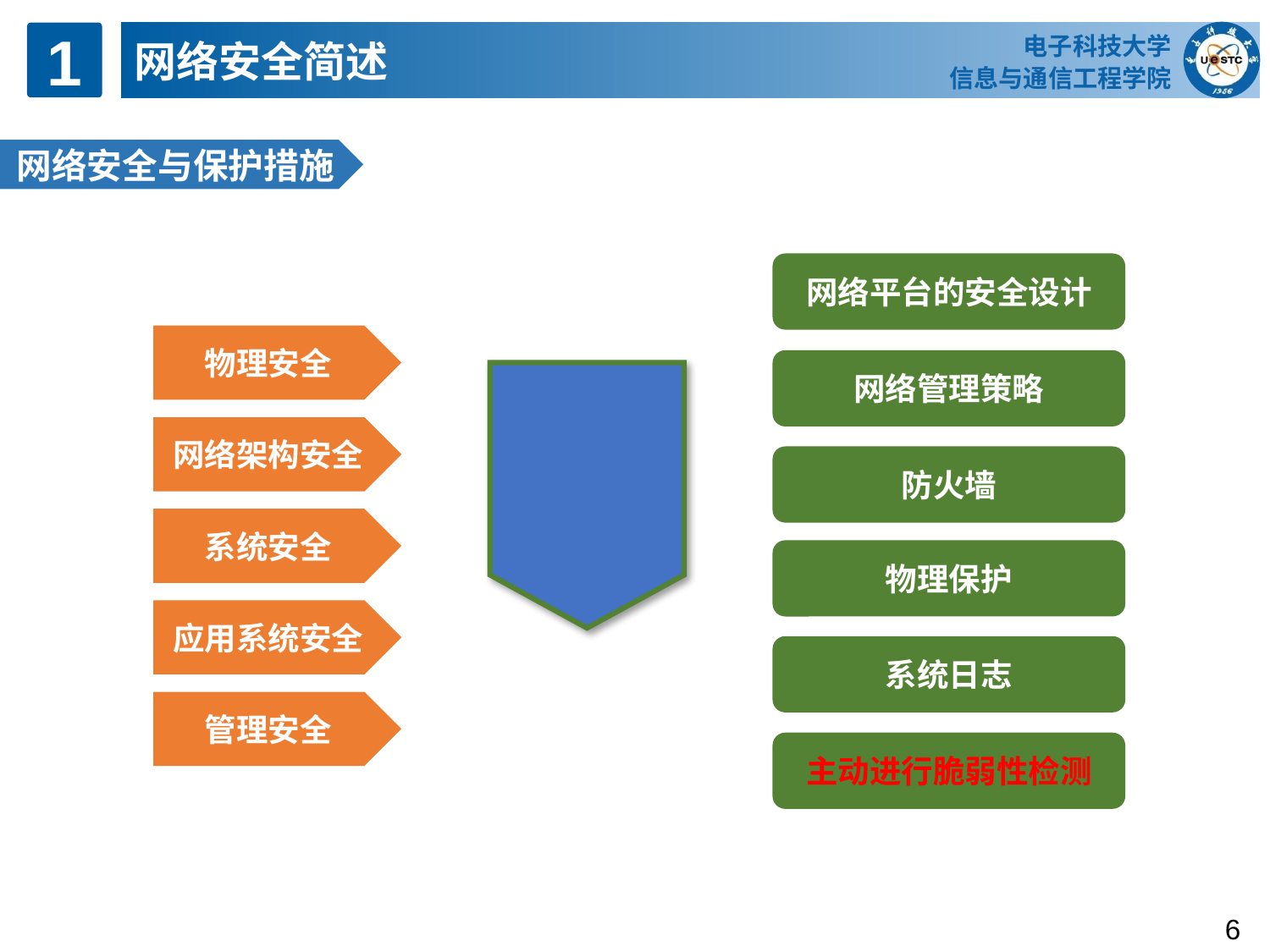

电子科技大学
信息与通信工程学院

1
网络安全简述
网络安全与保护措施
网络平台的安全设计
物理安全
网络管理策略

网络架构安全
防火墙
系统安全
物理保护
应用系统安全
系统日志
管理安全
主动进行脆弱性检测